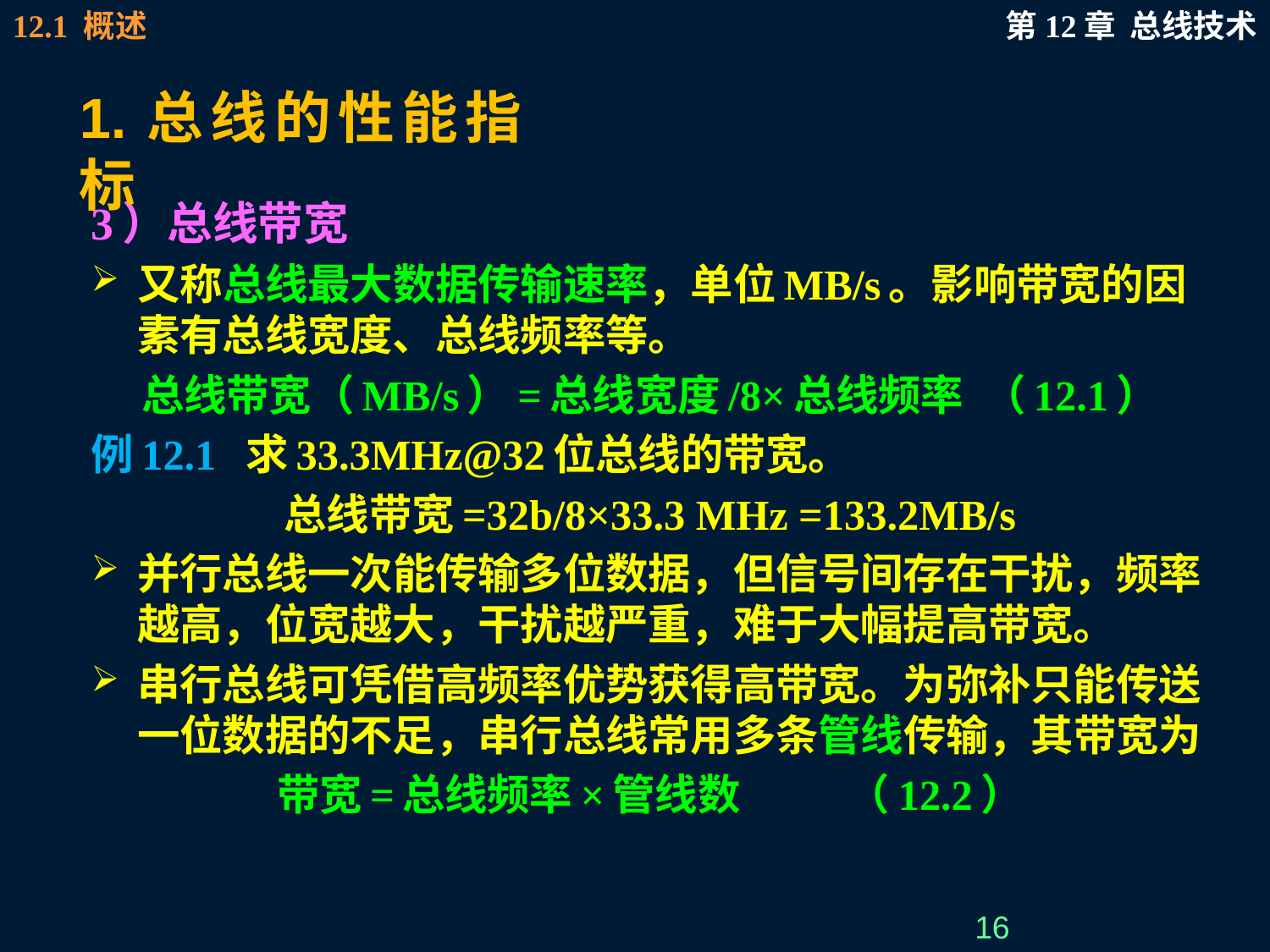

1.总线的性能指标
3）总线带宽
又称总线最大数据传输速率，单位MB/s。影响带宽的因素有总线宽度、总线频率等。
总线带宽（MB/s）=总线宽度/8×总线频率  （12.1）
例12.1  求33.3MHz@32位总线的带宽。
总线带宽=32b/8×33.3 MHz =133.2MB/s
并行总线一次能传输多位数据，但信号间存在干扰，频率越高，位宽越大，干扰越严重，难于大幅提高带宽。
串行总线可凭借高频率优势获得高带宽。为弥补只能传送一位数据的不足，串行总线常用多条管线传输，其带宽为
带宽=总线频率×管线数           （12.2）